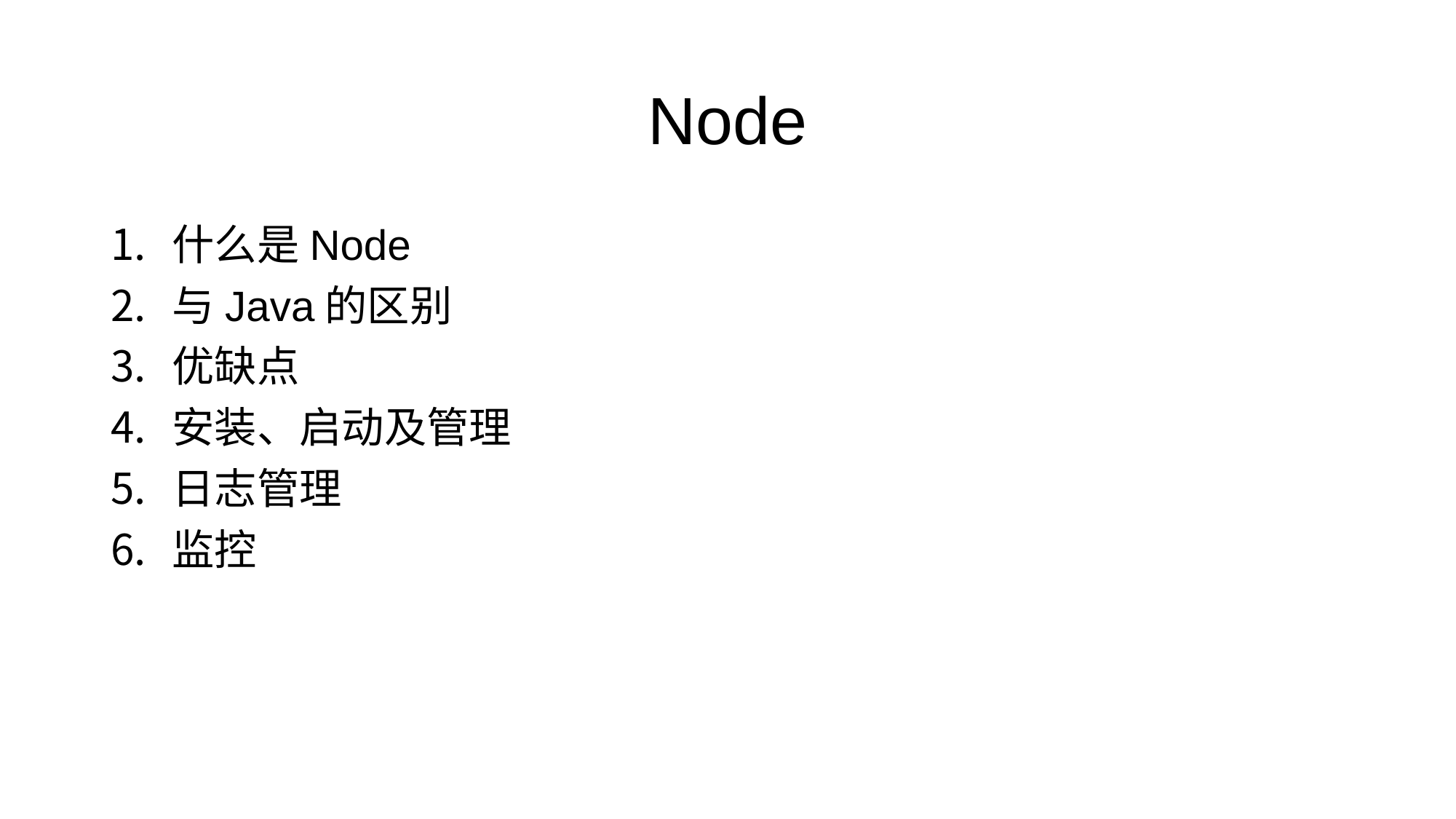

# Node
什么是Node
与Java的区别
优缺点
安装、启动及管理
日志管理
监控